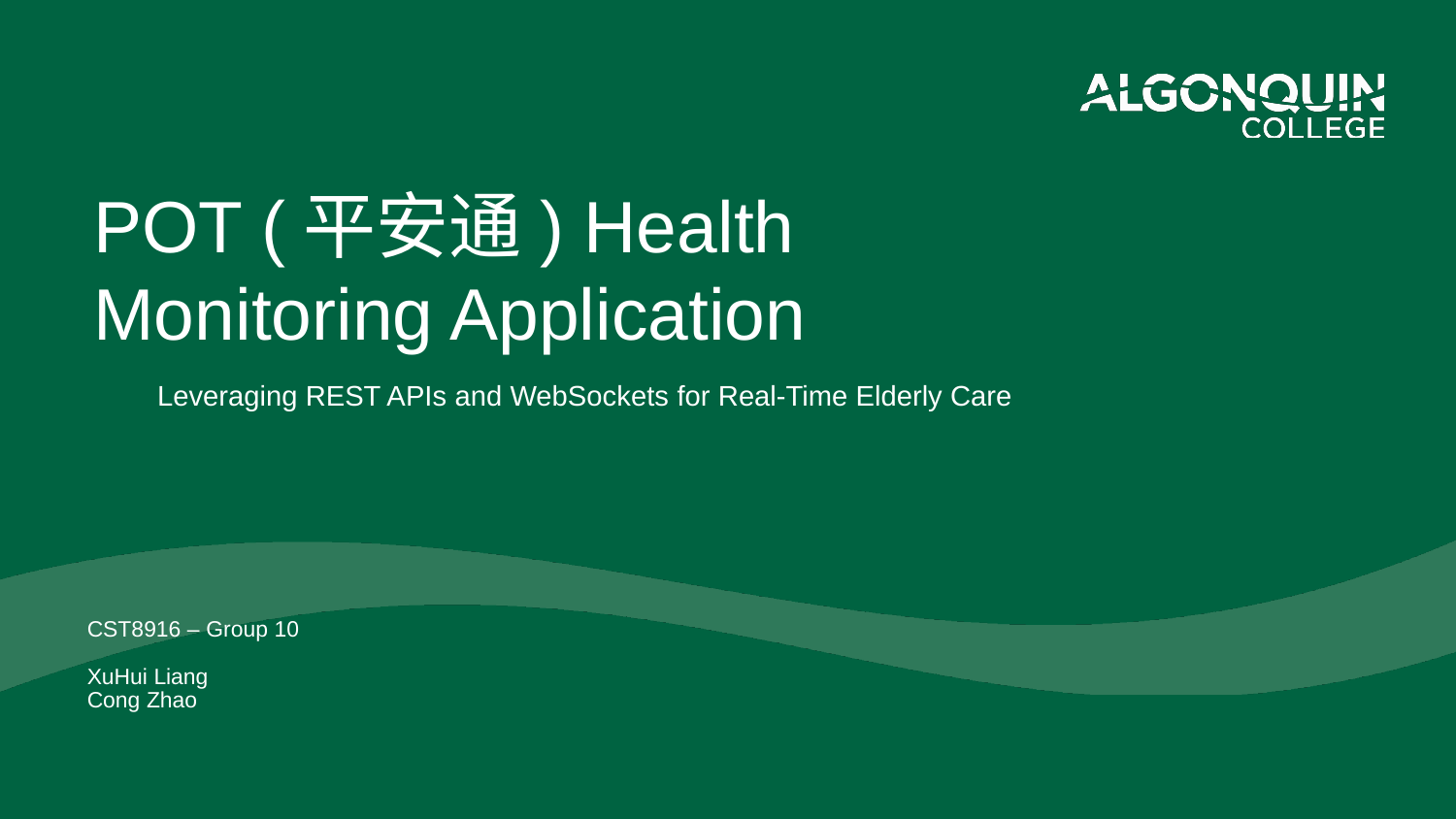

POT (平安通) Health Monitoring Application
Leveraging REST APIs and WebSockets for Real-Time Elderly Care

CST8916 – Group 10

XuHui Liang
Cong Zhao